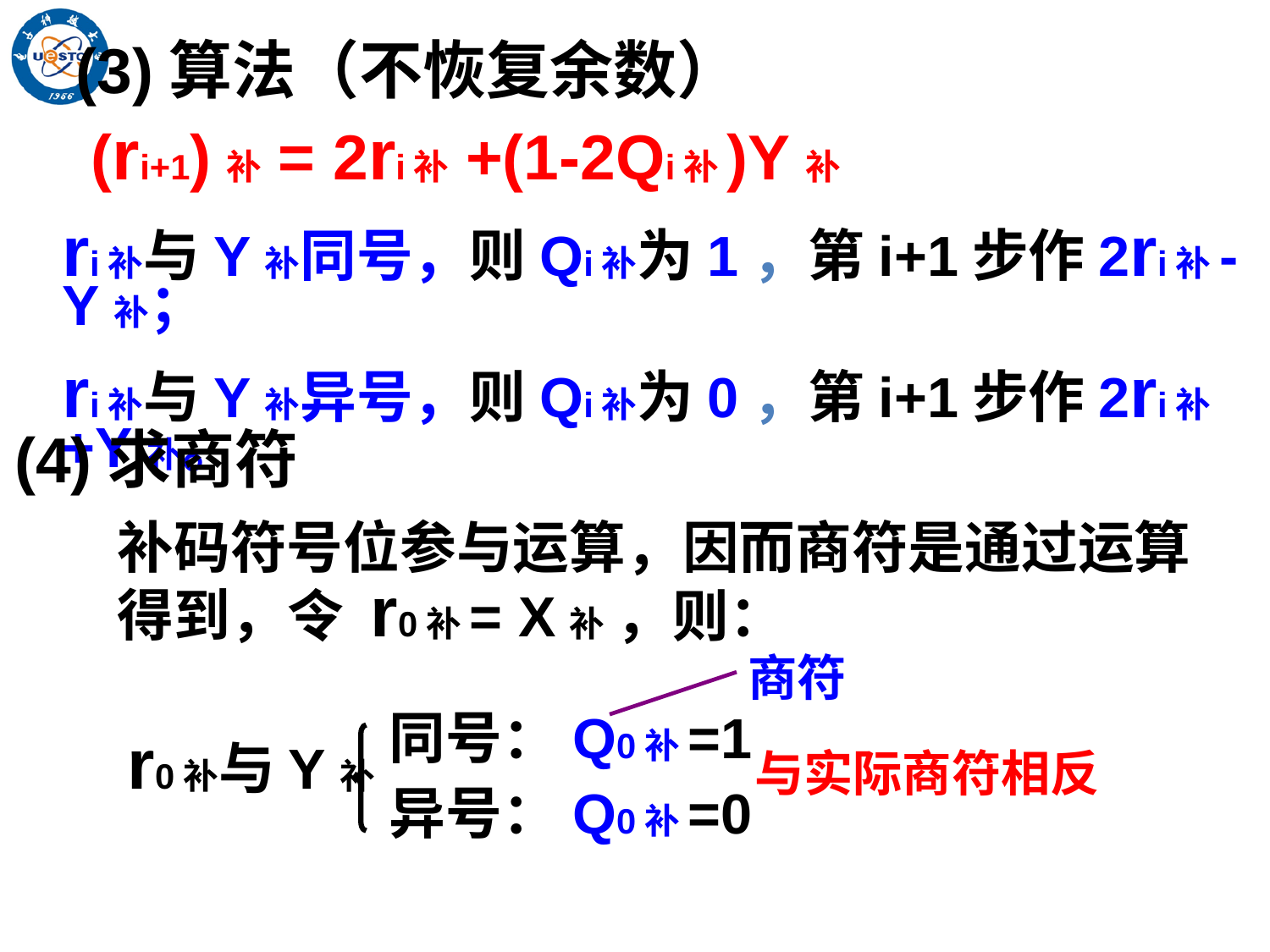

(3)算法（不恢复余数）
    (ri+1)补 = 2ri补 +(1-2Qi补)Y补
ri补与Y补同号，则Qi补为1，第i+1步作2ri补-Y补；
ri补与Y补异号，则Qi补为0，第i+1步作2ri补+Y补。
(4)求商符
补码符号位参与运算，因而商符是通过运算得到，
令 r0补= X补 ，则：
商符

同号：Q0补=1
异号：Q0补=0

r0补与Y补
与实际商符相反